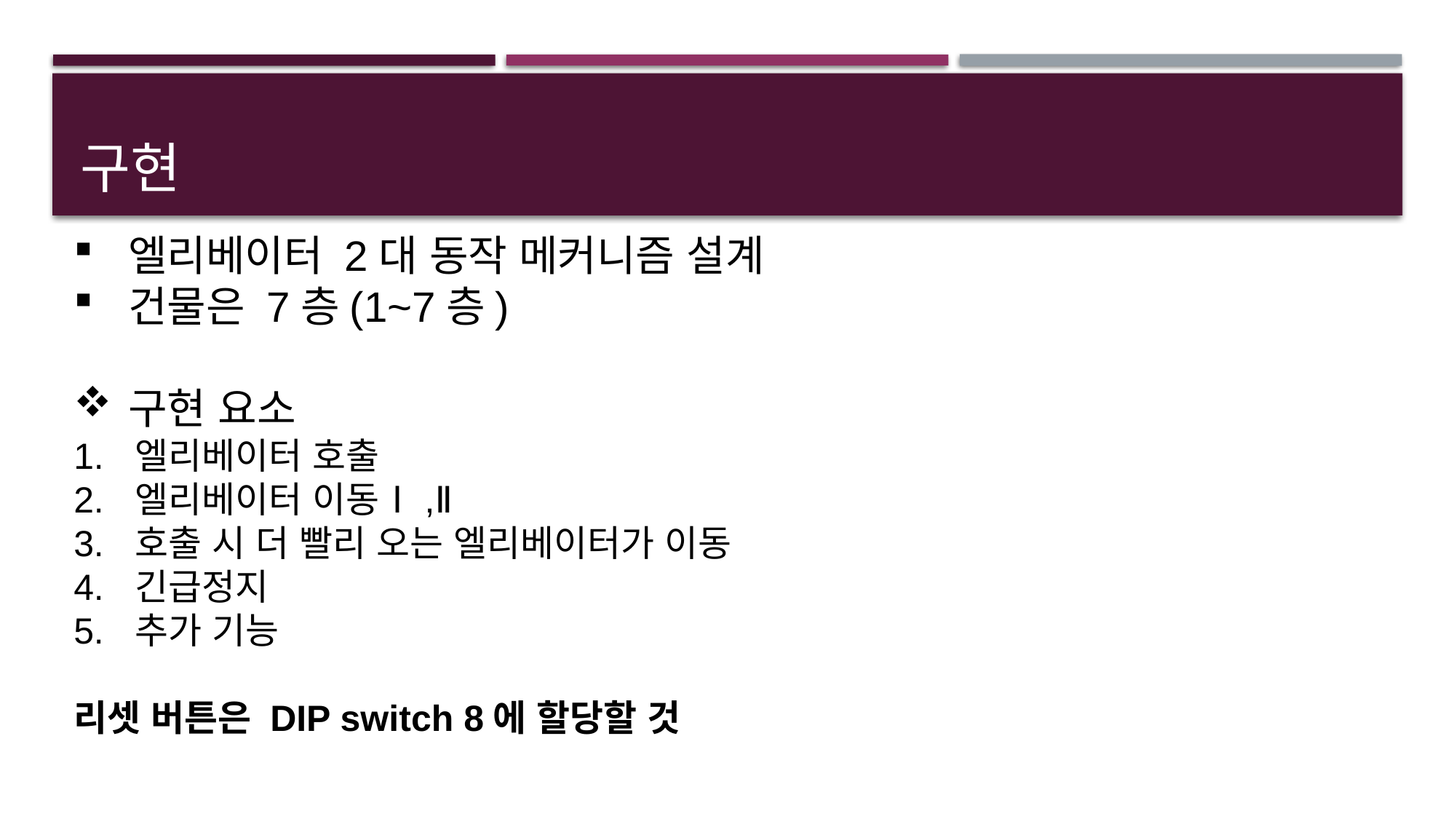

# 구현
엘리베이터 2대 동작 메커니즘 설계
건물은 7층(1~7층)

구현 요소
엘리베이터 호출
엘리베이터 이동Ⅰ,Ⅱ
호출 시 더 빨리 오는 엘리베이터가 이동
긴급정지
추가 기능
리셋 버튼은 DIP switch 8에 할당할 것